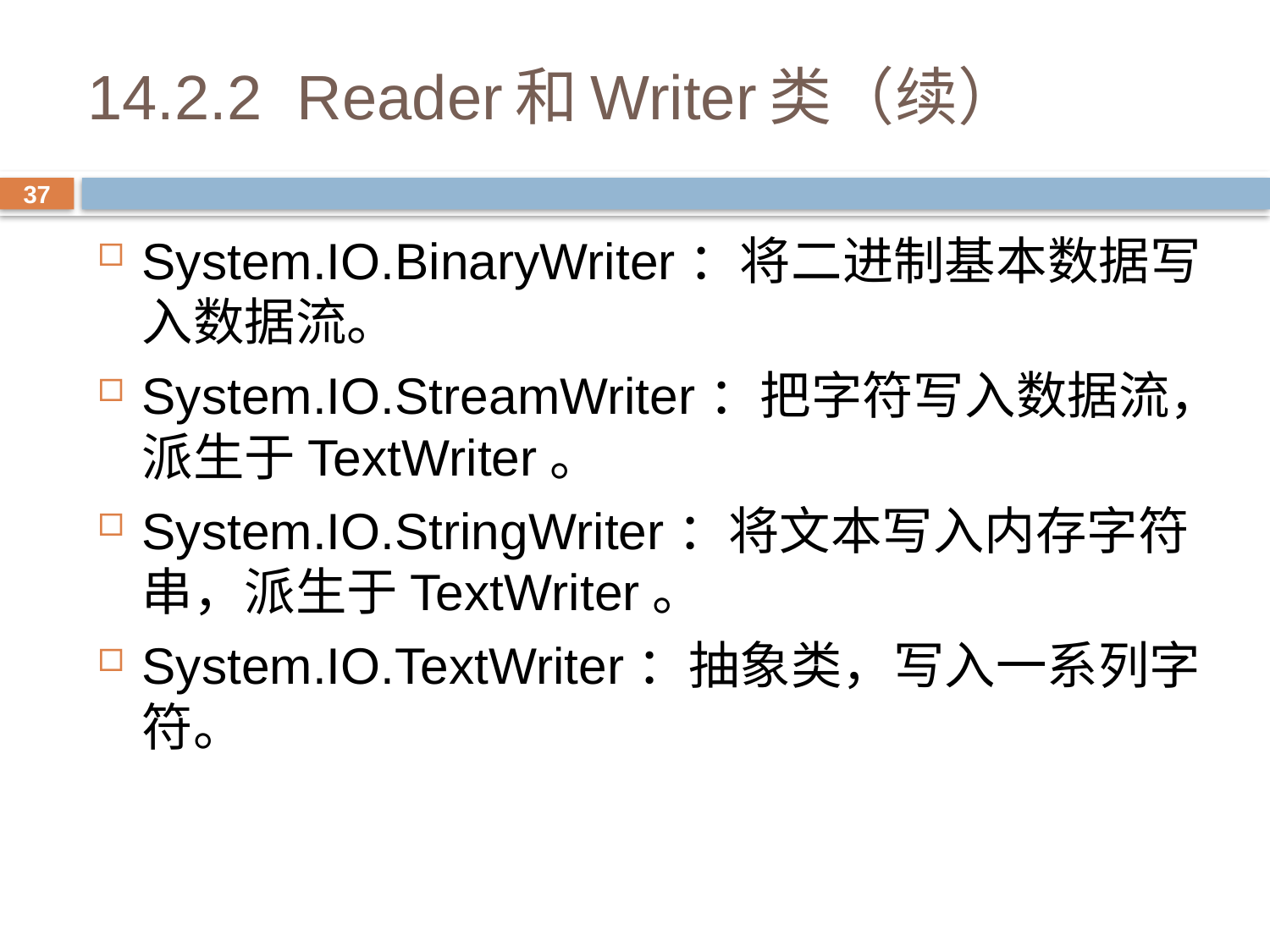

# 14.2.2  Reader和Writer类（续）
37
System.IO.BinaryWriter：将二进制基本数据写入数据流。
System.IO.StreamWriter：把字符写入数据流，派生于TextWriter。
System.IO.StringWriter：将文本写入内存字符串，派生于TextWriter。
System.IO.TextWriter：抽象类，写入一系列字符。